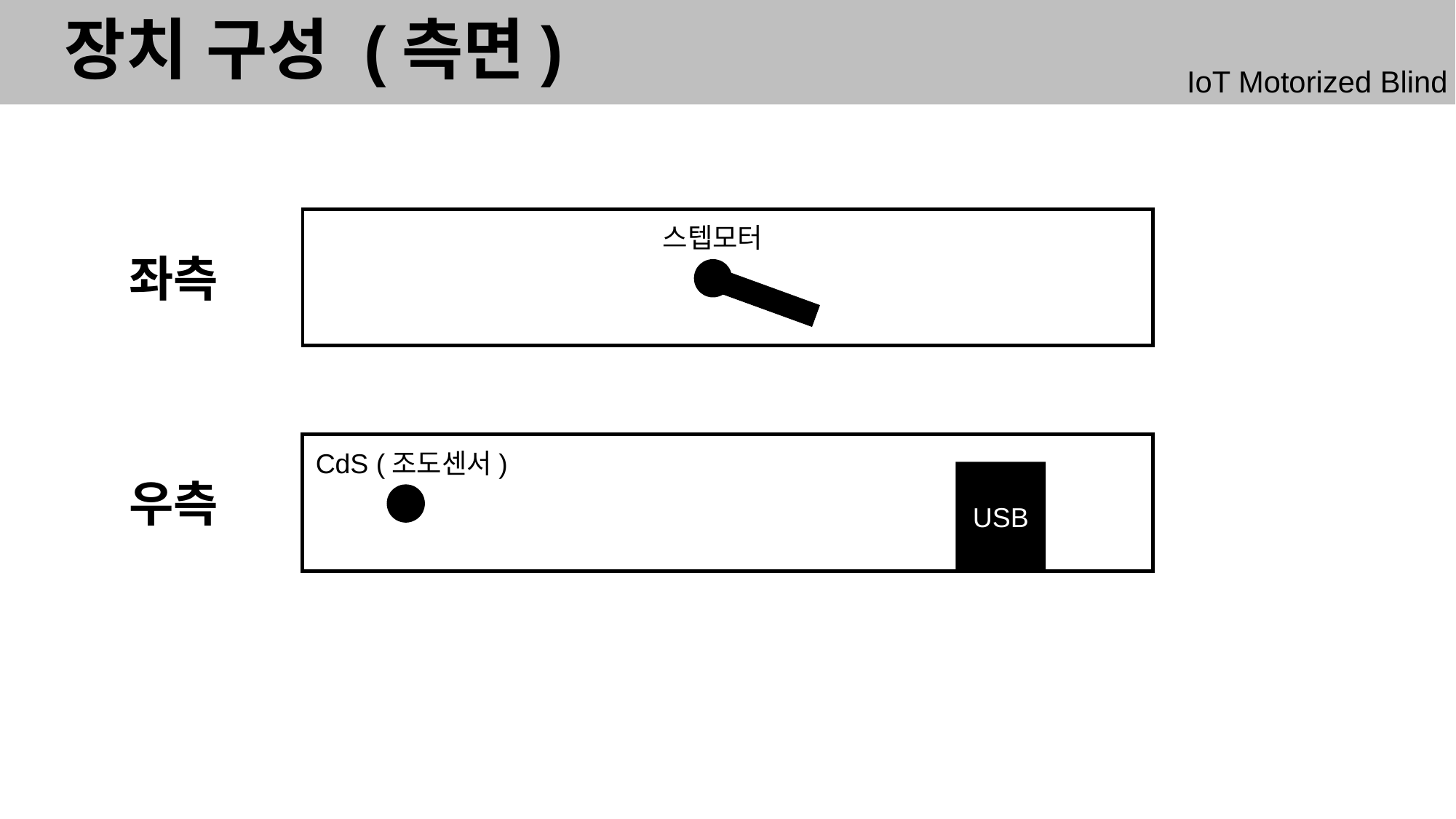

장치 구성 (측면)
IoT Motorized Blind

스텝모터
좌측

CdS (조도센서)
USB
우측